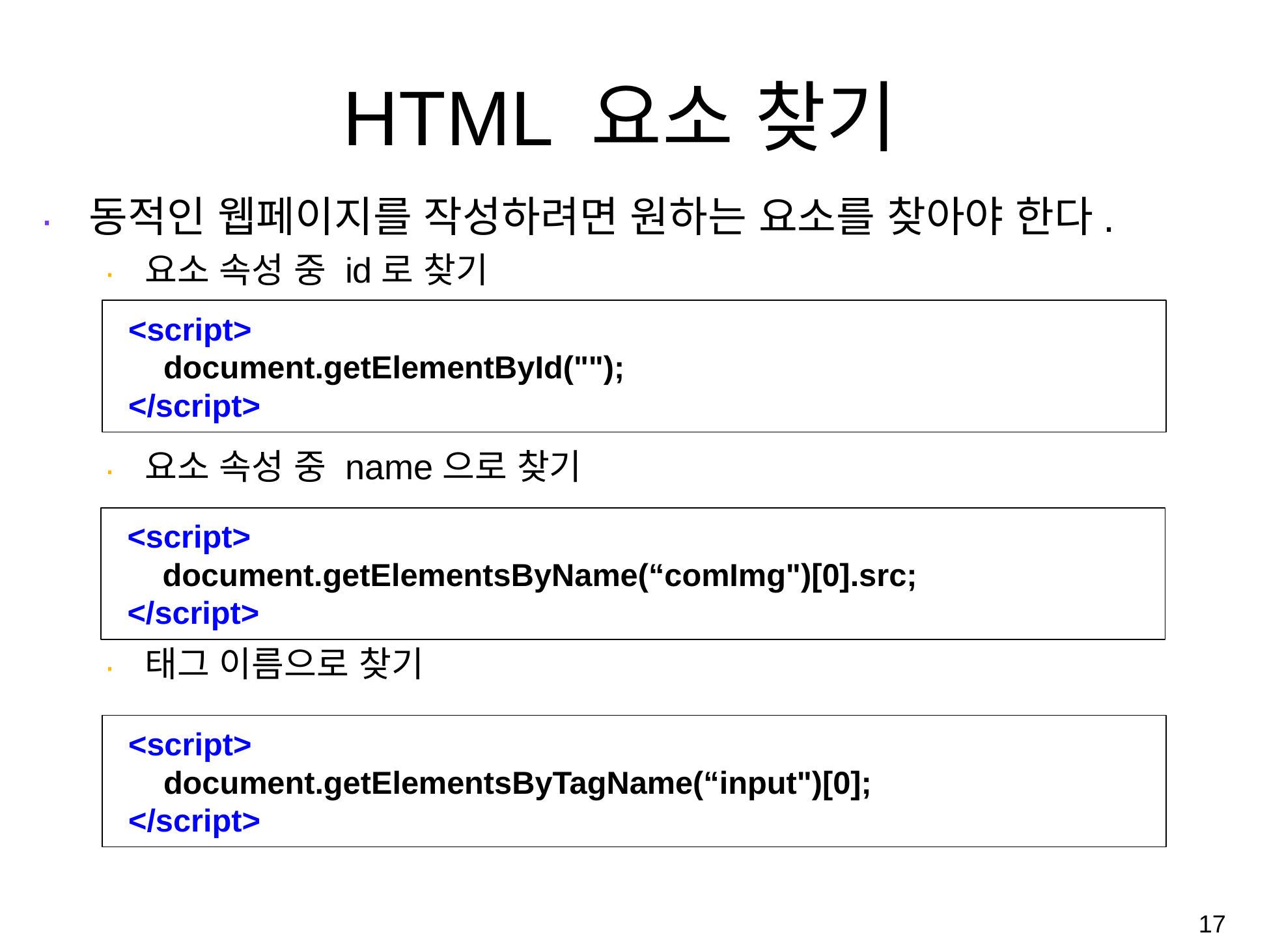

# HTML 요소 찾기
동적인 웹페이지를 작성하려면 원하는 요소를 찾아야 한다.
요소 속성 중 id로 찾기

요소 속성 중 name으로 찾기

태그 이름으로 찾기

<script>
    document.getElementById("");
</script>
<script>
    document.getElementsByName(“comImg")[0].src;
</script>
<script>
    document.getElementsByTagName(“input")[0];
</script>
17